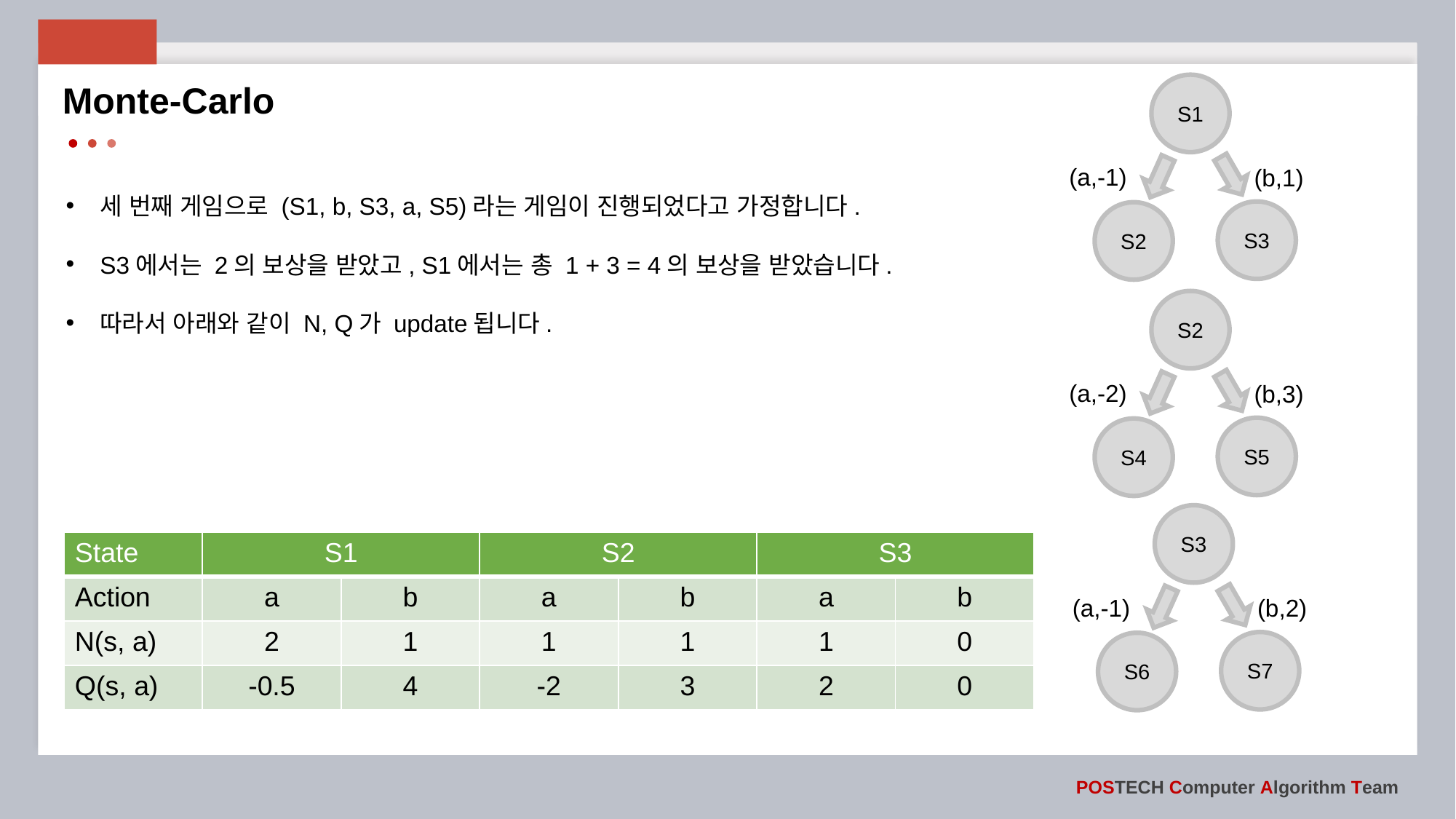

S1
Monte-Carlo
(a,-1)
(b,1)

세 번째 게임으로 (S1, b, S3, a, S5)라는 게임이 진행되었다고 가정합니다.
S3에서는 2의 보상을 받았고, S1에서는 총 1 + 3 = 4의 보상을 받았습니다.
따라서 아래와 같이 N, Q가 update됩니다.
S3
S2
S2
(a,-2)
(b,3)

S5
S4
S3
| State | S1 |  | S2 |  | S3 |  |
| --- | --- | --- | --- | --- | --- | --- |
| Action | a | b | a | b | a | b |
| N(s, a) | 2 | 1 | 1 | 1 | 1 | 0 |
| Q(s, a) | -0.5 | 4 | -2 | 3 | 2 | 0 |
(a,-1)
(b,2)

S7
S6